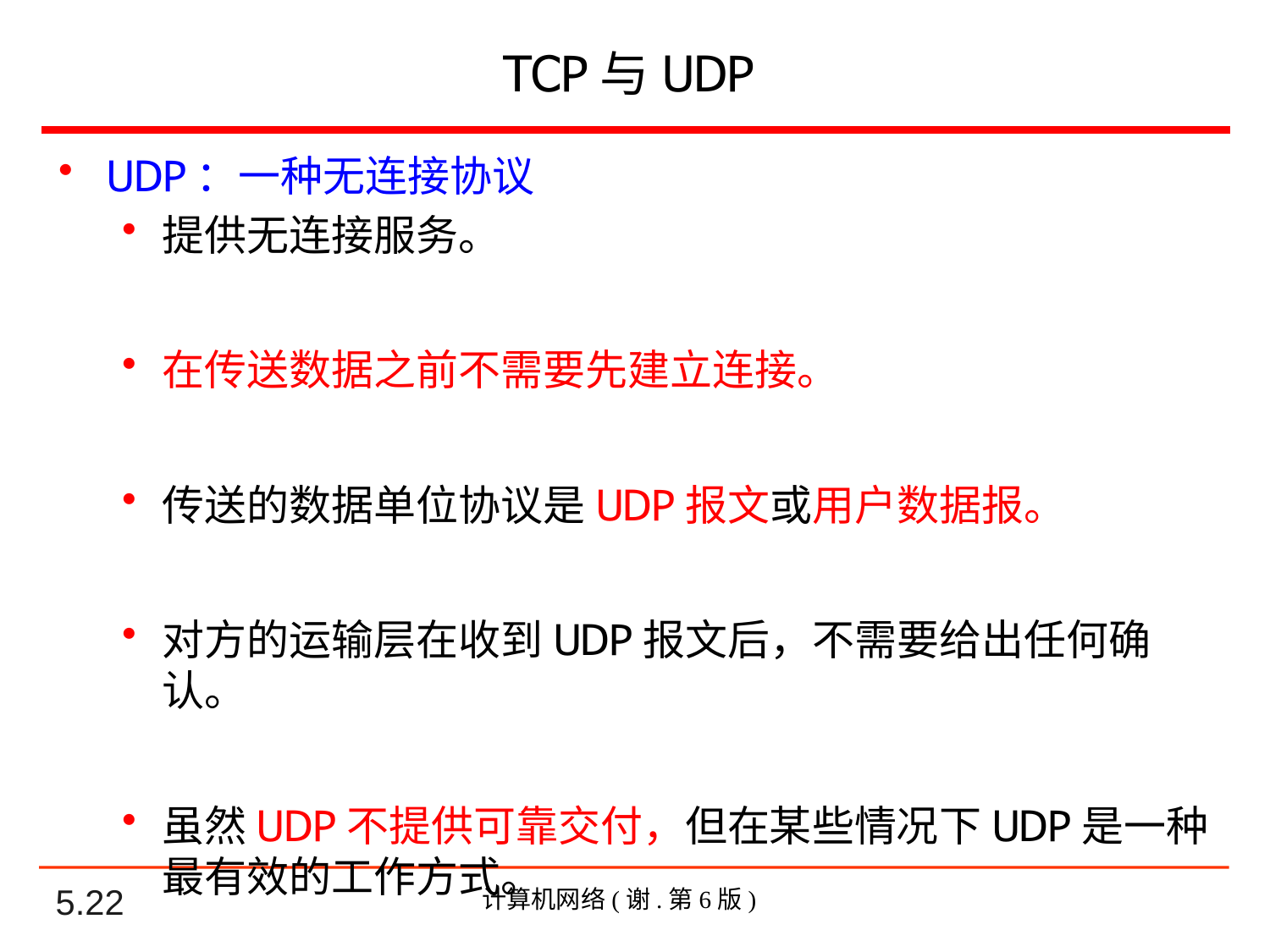

# TCP与UDP
UDP：一种无连接协议
提供无连接服务。

在传送数据之前不需要先建立连接。

传送的数据单位协议是UDP报文或用户数据报。

对方的运输层在收到UDP报文后，不需要给出任何确认。

虽然UDP不提供可靠交付，但在某些情况下UDP是一种最有效的工作方式。